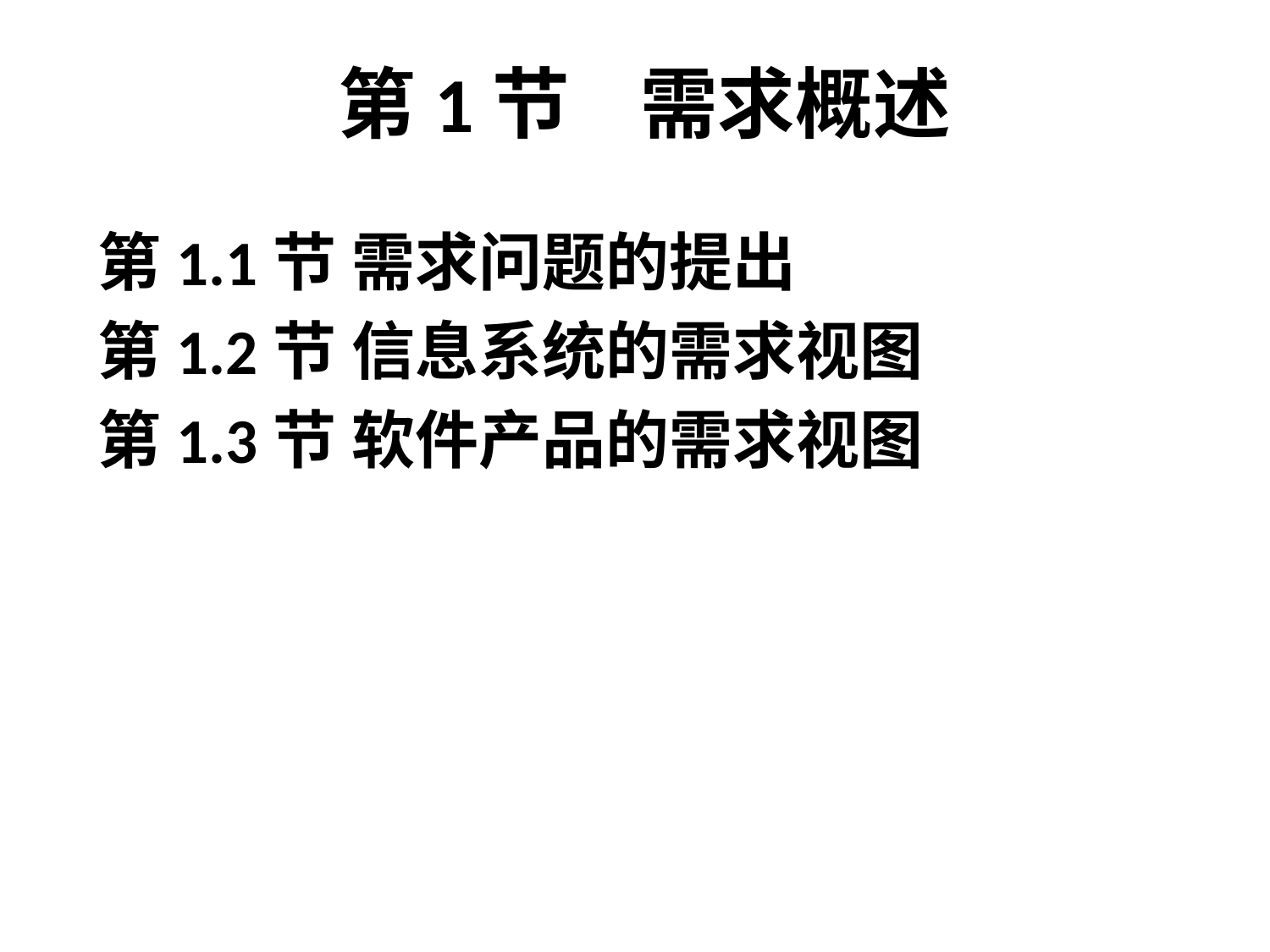

# 第1节    需求概述
第1.1节	需求问题的提出
第1.2节	信息系统的需求视图
第1.3节	软件产品的需求视图